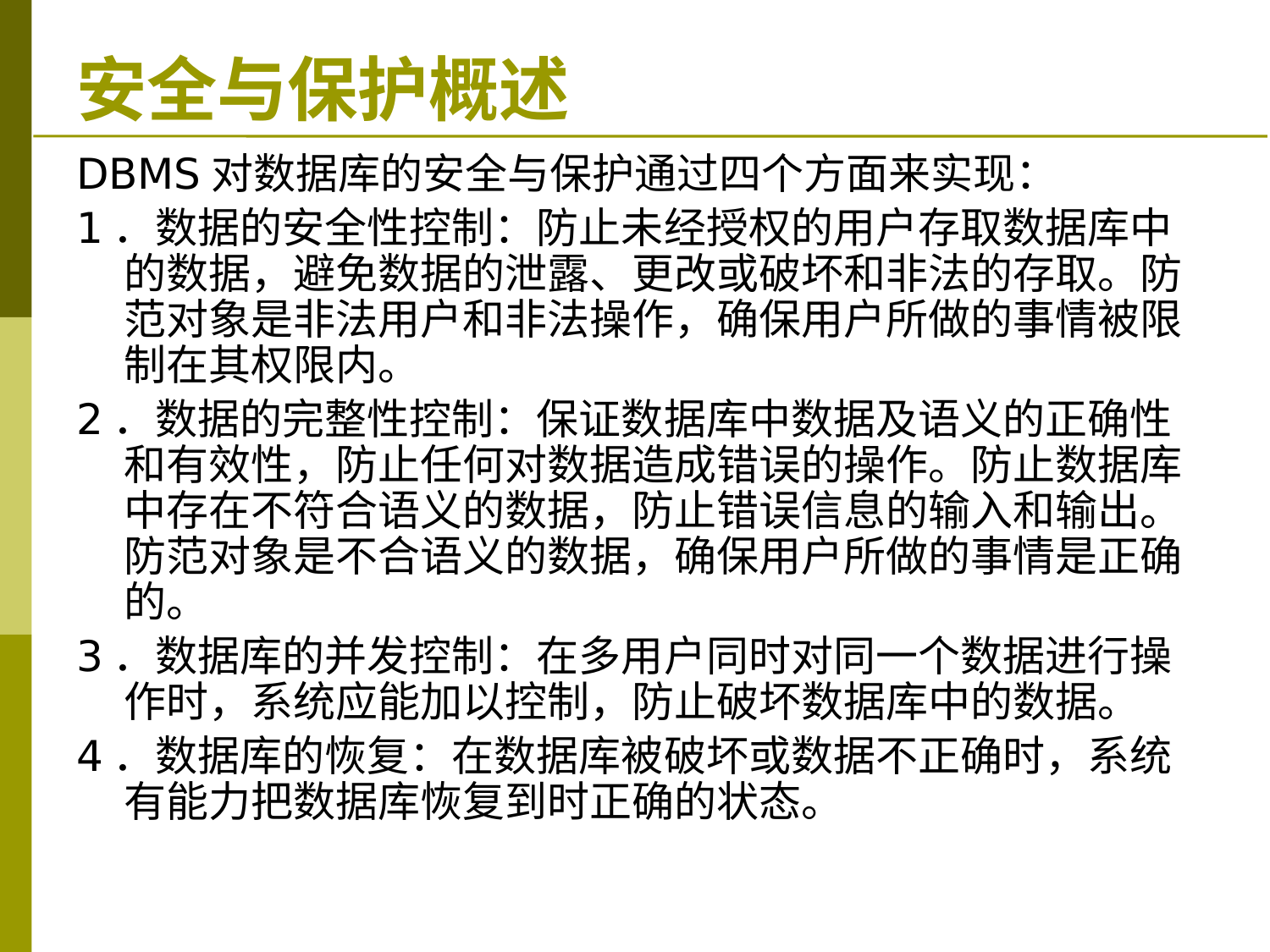

# 安全与保护概述
DBMS对数据库的安全与保护通过四个方面来实现：
1．数据的安全性控制：防止未经授权的用户存取数据库中的数据，避免数据的泄露、更改或破坏和非法的存取。防范对象是非法用户和非法操作，确保用户所做的事情被限制在其权限内。
2．数据的完整性控制：保证数据库中数据及语义的正确性和有效性，防止任何对数据造成错误的操作。防止数据库中存在不符合语义的数据，防止错误信息的输入和输出。防范对象是不合语义的数据，确保用户所做的事情是正确的。
3．数据库的并发控制：在多用户同时对同一个数据进行操作时，系统应能加以控制，防止破坏数据库中的数据。
4．数据库的恢复：在数据库被破坏或数据不正确时，系统有能力把数据库恢复到时正确的状态。